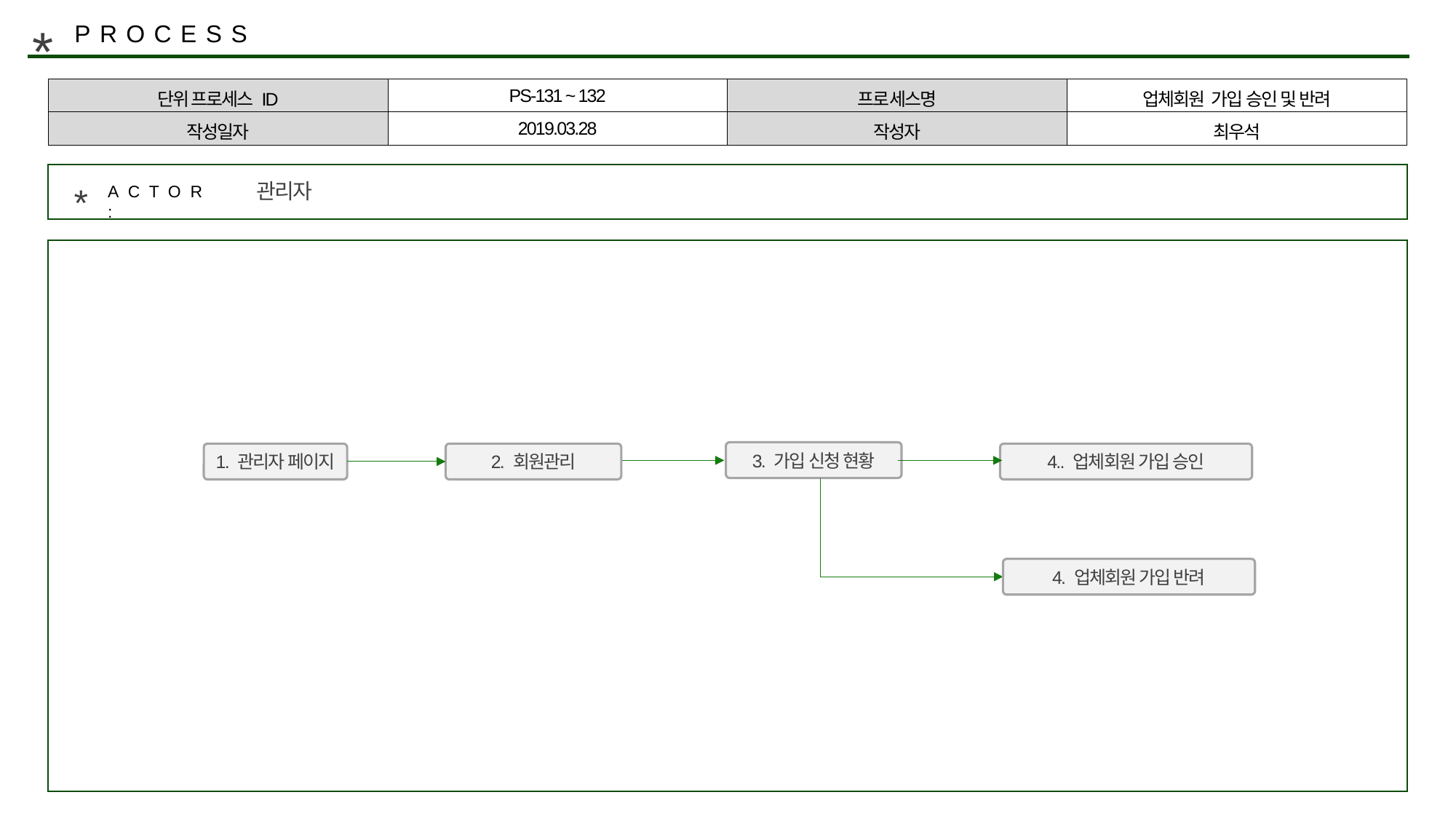

*
PROCESS
| 단위 프로세스 ID | PS-131 ~ 132 | 프로세스명 | 업체회원 가입 승인 및 반려 |
| --- | --- | --- | --- |
| 작성일자 | 2019.03.28 | 작성자 | 최우석 |

관리자
*
ACTOR :

3. 가입 신청 현황
1. 관리자 페이지
2. 회원관리
4.. 업체회원 가입 승인
4. 업체회원 가입 반려